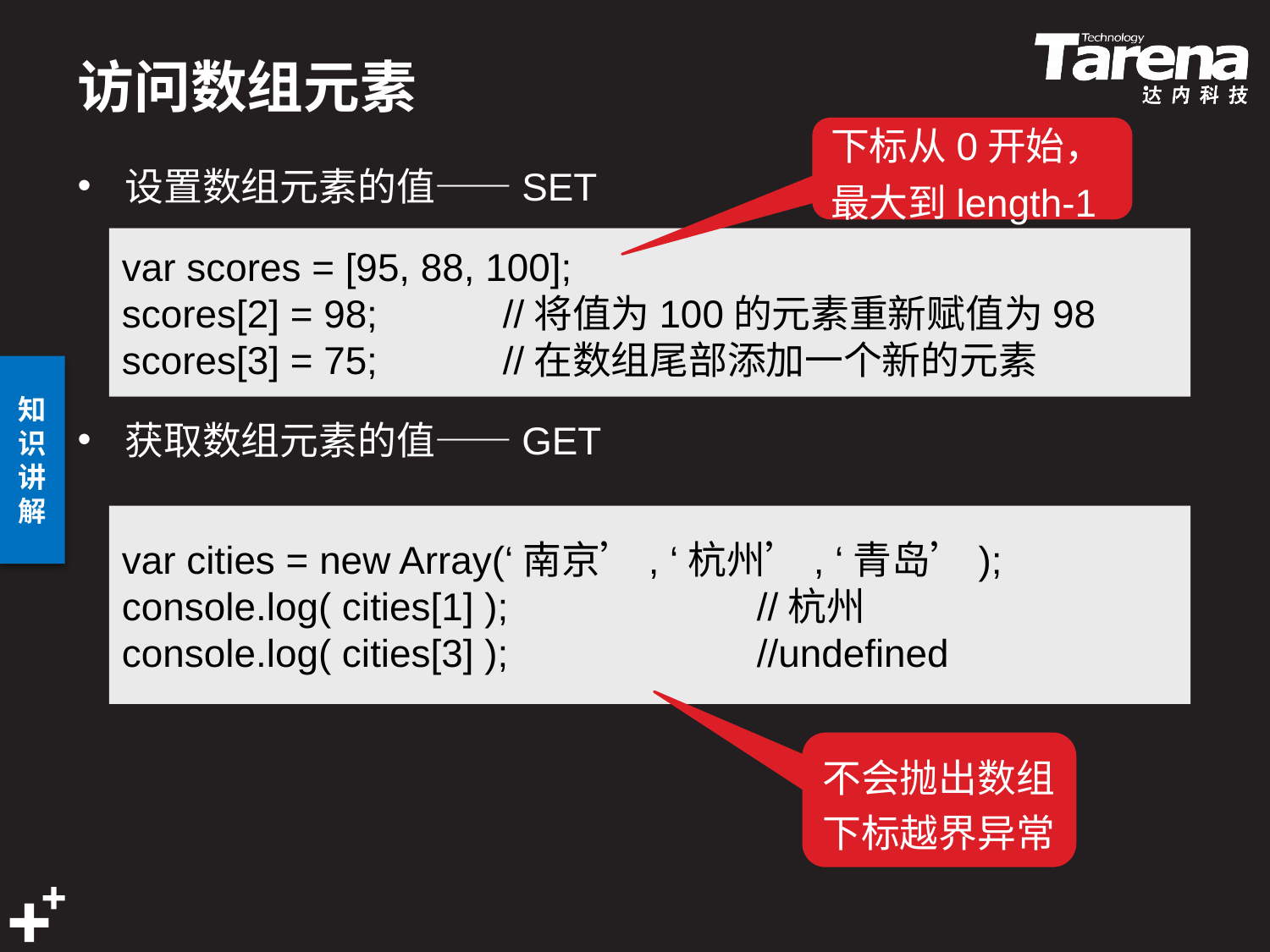

# 访问数组元素
下标从0开始，最大到length-1
设置数组元素的值——SET

获取数组元素的值——GET
var scores = [95, 88, 100];
scores[2] = 98;	//将值为100的元素重新赋值为98
scores[3] = 75;	//在数组尾部添加一个新的元素
var cities = new Array(‘南京’, ‘杭州’, ‘青岛’);
console.log( cities[1] );		//杭州
console.log( cities[3] );		//undefined
不会抛出数组下标越界异常